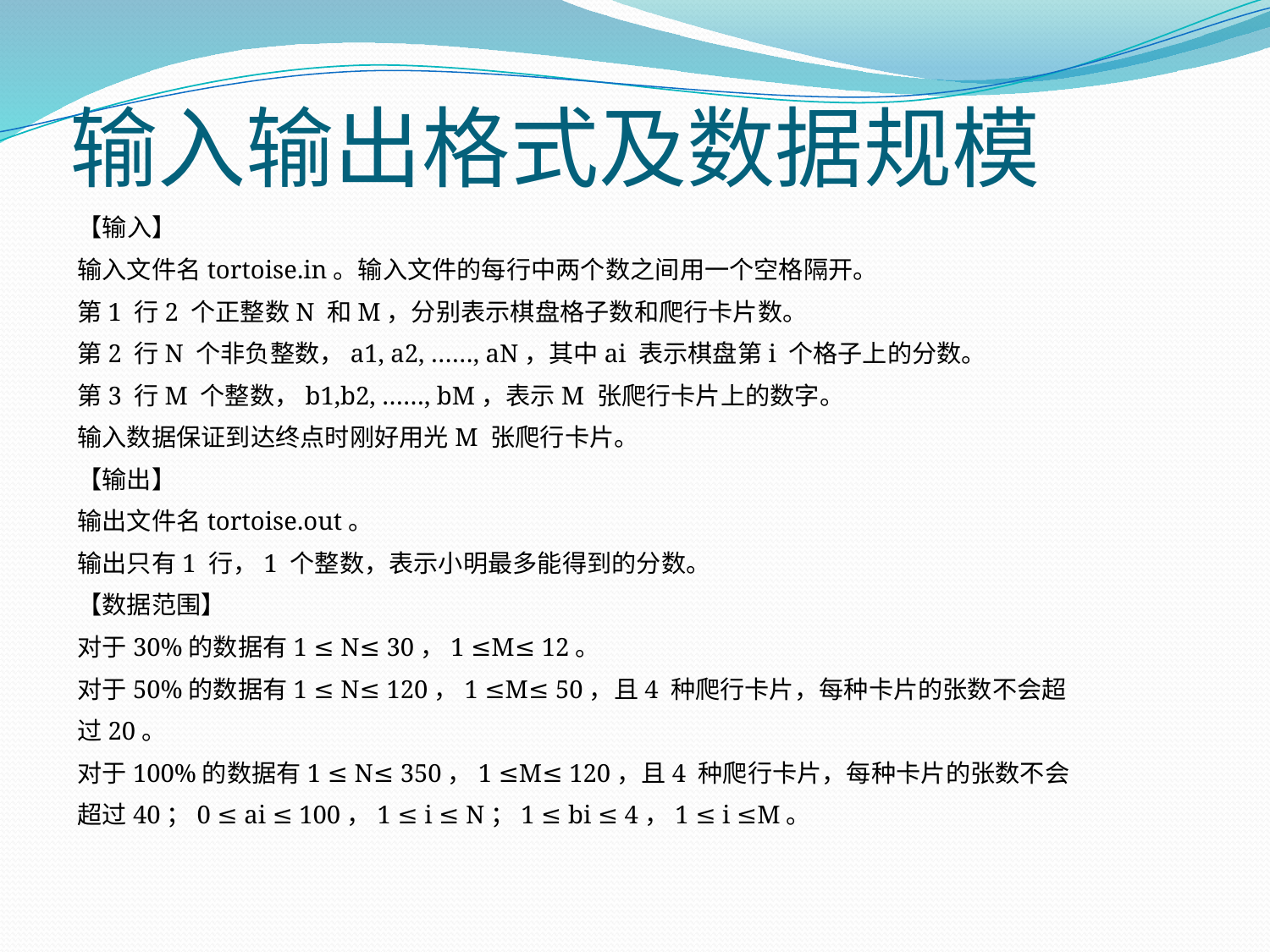

# 输入输出格式及数据规模
【输入】
输入文件名tortoise.in。输入文件的每行中两个数之间用一个空格隔开。
第1 行2 个正整数N 和M，分别表示棋盘格子数和爬行卡片数。
第2 行N 个非负整数，a1, a2, ……, aN，其中ai 表示棋盘第i 个格子上的分数。
第3 行M 个整数，b1,b2, ……, bM，表示M 张爬行卡片上的数字。
输入数据保证到达终点时刚好用光M 张爬行卡片。
【输出】
输出文件名tortoise.out。
输出只有1 行，1 个整数，表示小明最多能得到的分数。
【数据范围】
对于30%的数据有1 ≤ N≤ 30，1 ≤M≤ 12。
对于50%的数据有1 ≤ N≤ 120，1 ≤M≤ 50，且4 种爬行卡片，每种卡片的张数不会超
过20。
对于100%的数据有1 ≤ N≤ 350，1 ≤M≤ 120，且4 种爬行卡片，每种卡片的张数不会
超过40；0 ≤ ai ≤ 100，1 ≤ i ≤ N；1 ≤ bi ≤ 4，1 ≤ i ≤M。